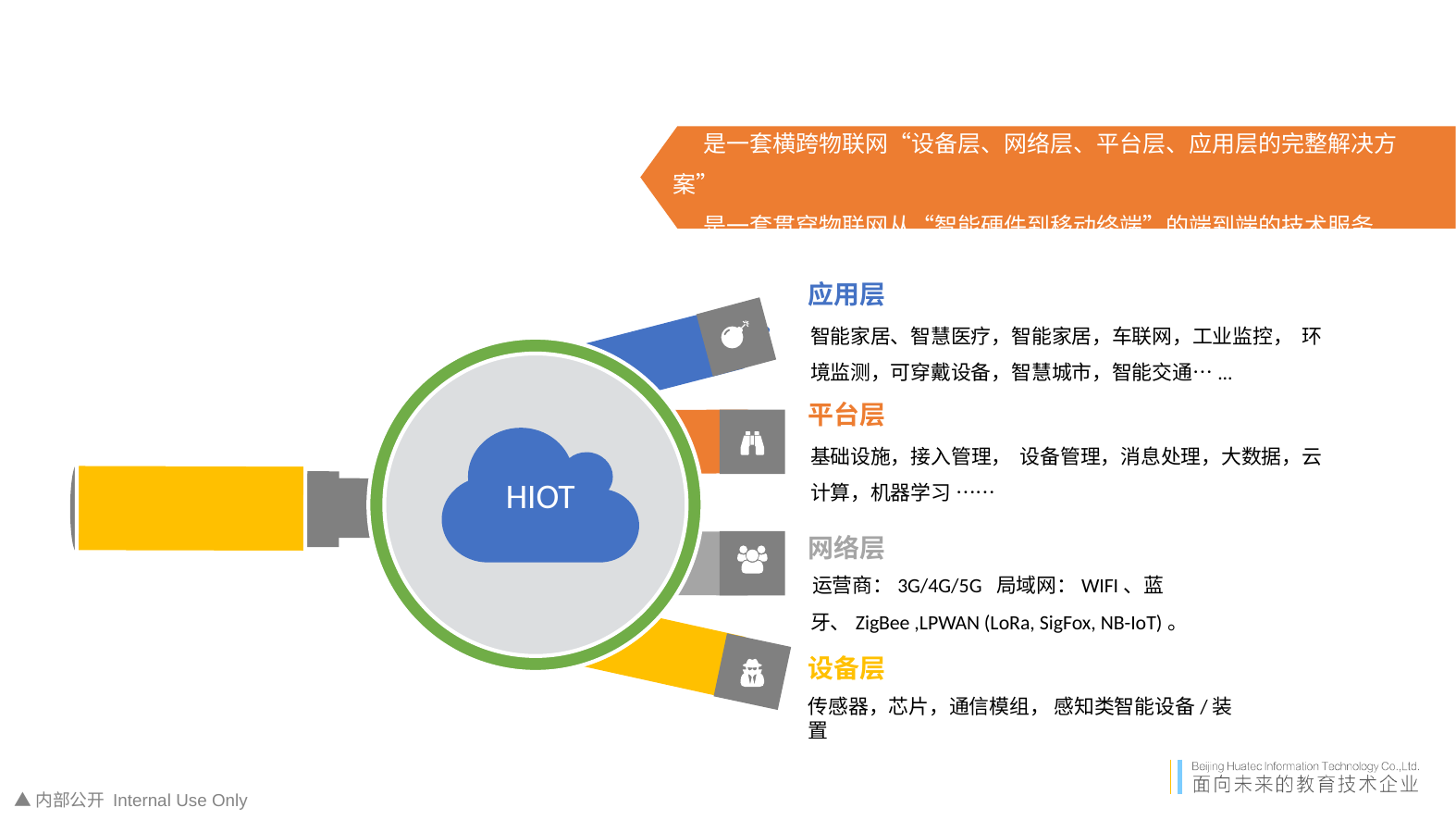

是一套横跨物联网“设备层、网络层、平台层、应用层的完整解决方案”
     是一套贯穿物联网从“智能硬件到移动终端”的端到端的技术服务
应用层
智能家居、智慧医疗，智能家居，车联网，工业监控，  环境监测，可穿戴设备，智慧城市，智能交通…...

平台层
基础设施，接入管理，  设备管理，消息处理，大数据，云计算，机器学习 ……

HIOT

网络层
运营商：3G/4G/5G  局域网：WIFI、蓝牙、ZigBee ,LPWAN (LoRa, SigFox, NB-IoT)。

设备层
传感器，芯片，通信模组， 感知类智能设备/装置